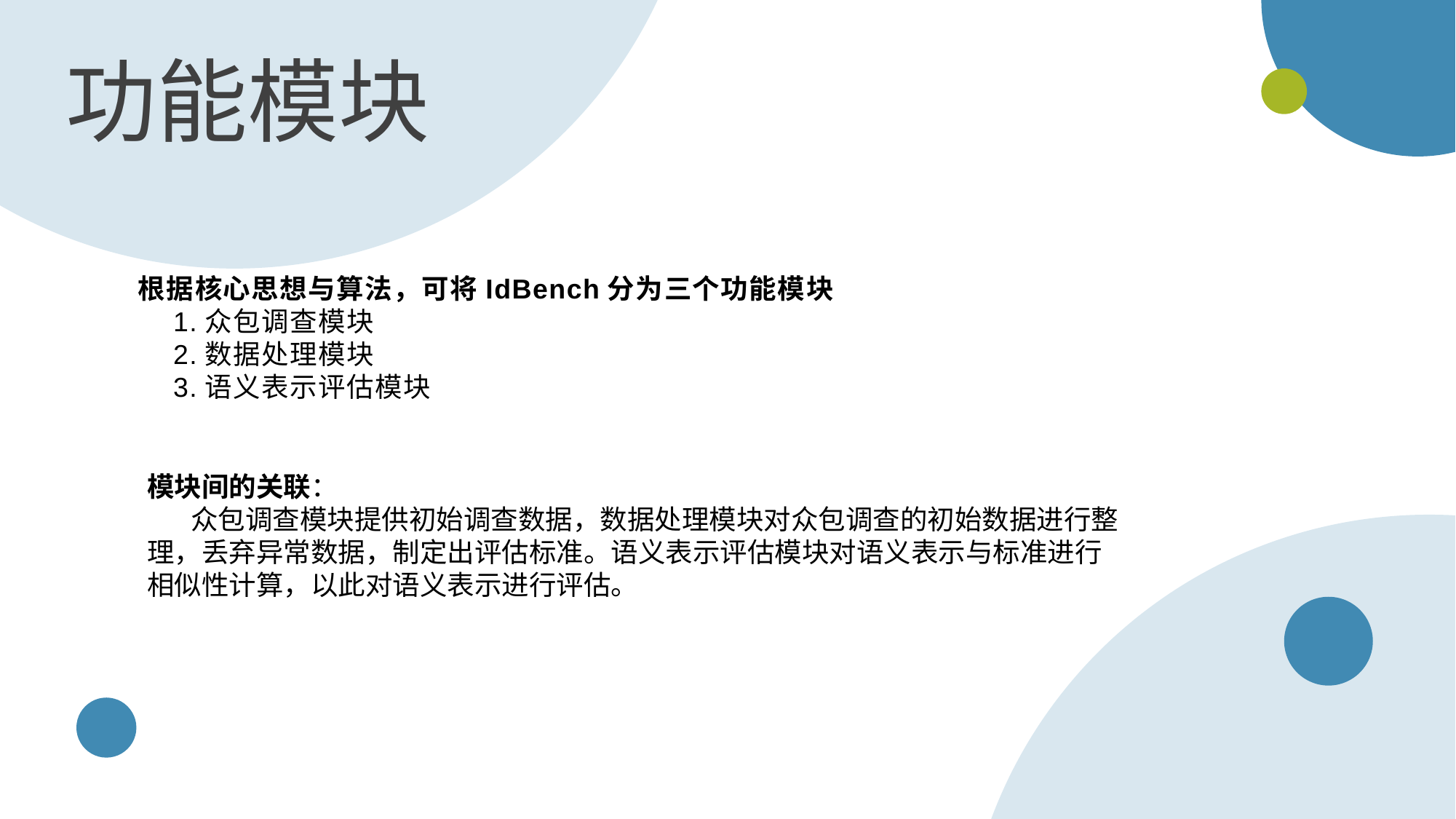

功能模块

根据核心思想与算法，可将IdBench分为三个功能模块
    1.众包调查模块
    2.数据处理模块
    3.语义表示评估模块
模块间的关联：
      众包调查模块提供初始调查数据，数据处理模块对众包调查的初始数据进行整理，丢弃异常数据，制定出评估标准。语义表示评估模块对语义表示与标准进行相似性计算，以此对语义表示进行评估。